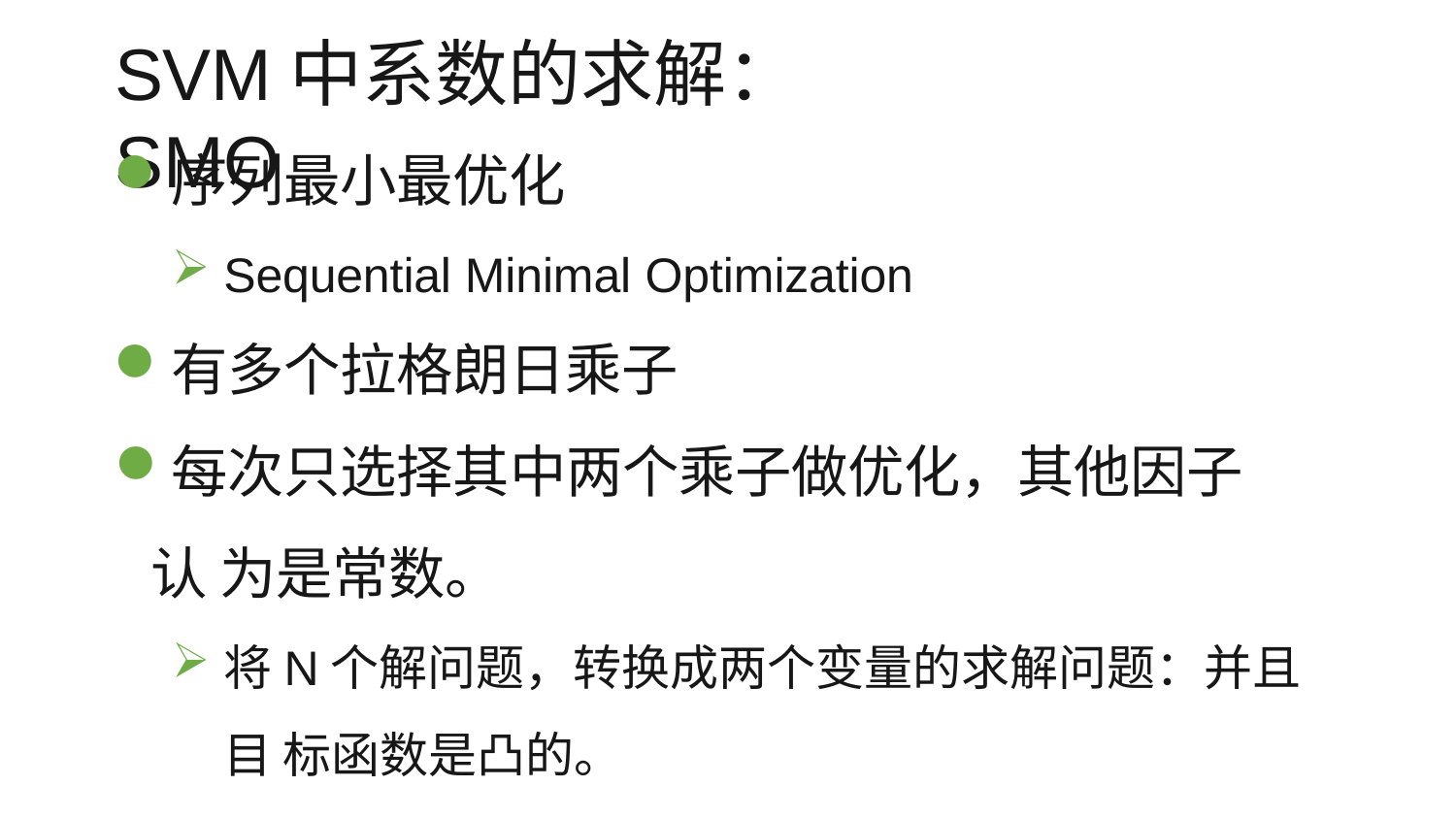

# SVM中系数的求解：SMO
序列最小最优化
Sequential Minimal Optimization
有多个拉格朗日乘子
每次只选择其中两个乘子做优化，其他因子认 为是常数。
将N个解问题，转换成两个变量的求解问题：并且目 标函数是凸的。